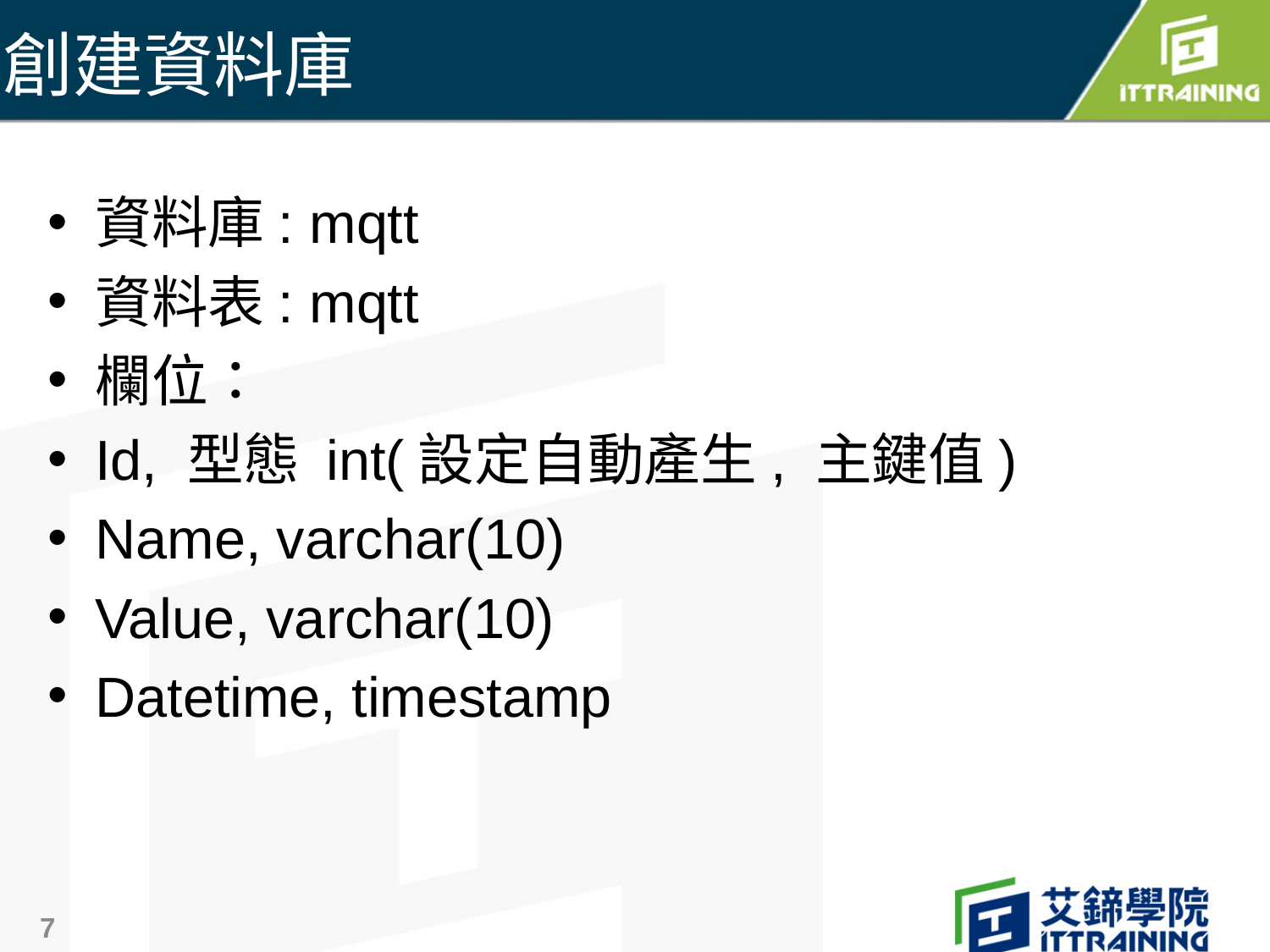

# 創建資料庫
資料庫: mqtt
資料表: mqtt
欄位：
Id, 型態 int(設定自動產生, 主鍵值)
Name, varchar(10)
Value, varchar(10)
Datetime, timestamp

7